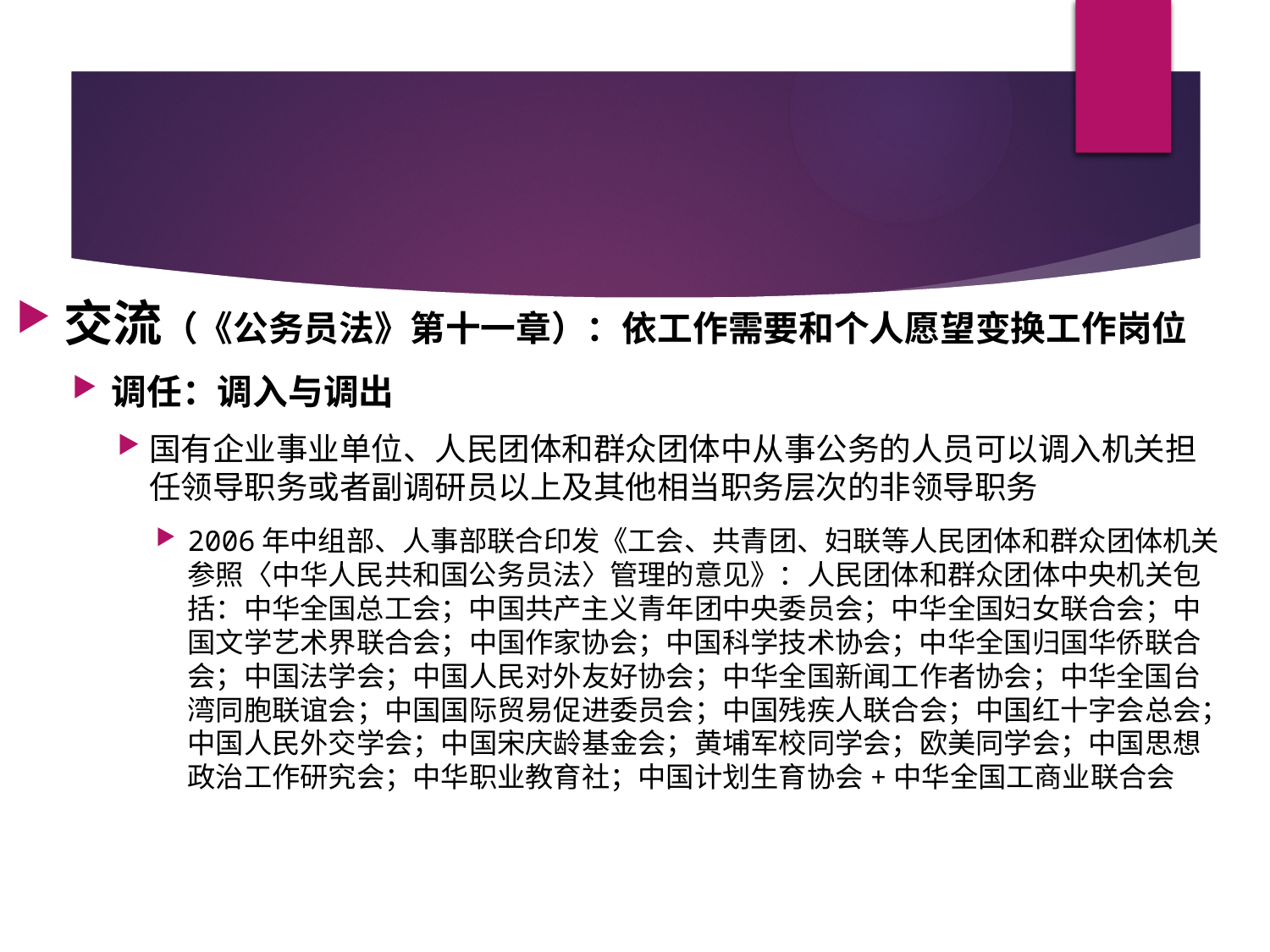

交流（《公务员法》第十一章）：依工作需要和个人愿望变换工作岗位
调任：调入与调出
国有企业事业单位、人民团体和群众团体中从事公务的人员可以调入机关担任领导职务或者副调研员以上及其他相当职务层次的非领导职务
2006年中组部、人事部联合印发《工会、共青团、妇联等人民团体和群众团体机关参照〈中华人民共和国公务员法〉管理的意见》：人民团体和群众团体中央机关包括：中华全国总工会；中国共产主义青年团中央委员会；中华全国妇女联合会；中国文学艺术界联合会；中国作家协会；中国科学技术协会；中华全国归国华侨联合会；中国法学会；中国人民对外友好协会；中华全国新闻工作者协会；中华全国台湾同胞联谊会；中国国际贸易促进委员会；中国残疾人联合会；中国红十字会总会；中国人民外交学会；中国宋庆龄基金会；黄埔军校同学会；欧美同学会；中国思想政治工作研究会；中华职业教育社；中国计划生育协会+中华全国工商业联合会